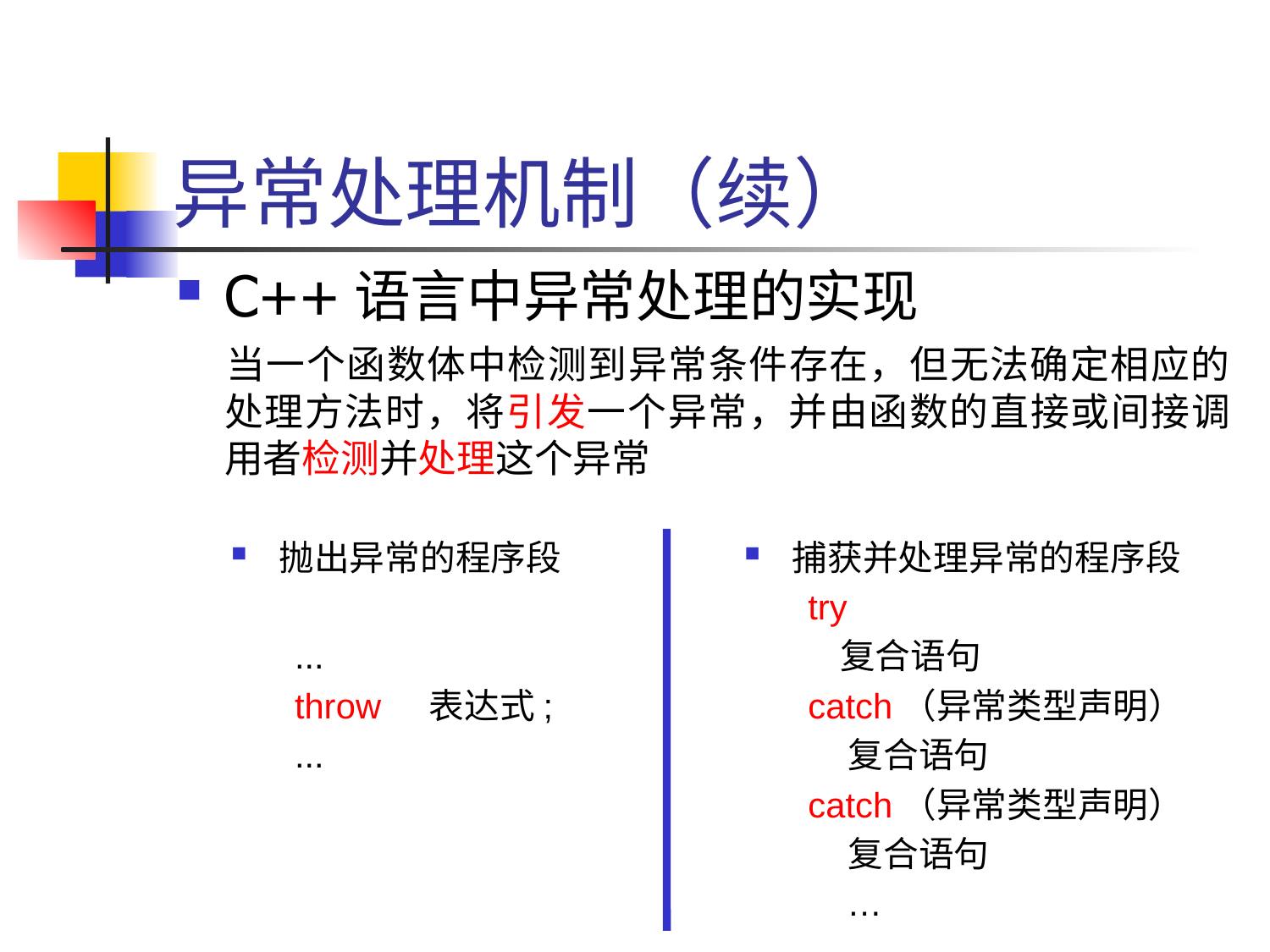

# 异常处理机制（续）
C++语言中异常处理的实现
	当一个函数体中检测到异常条件存在，但无法确定相应的处理方法时，将引发一个异常，并由函数的直接或间接调用者检测并处理这个异常

抛出异常的程序段

...
throw    表达式;
...

捕获并处理异常的程序段
try
   复合语句
catch（异常类型声明）
    复合语句
catch（异常类型声明）
    复合语句
    …